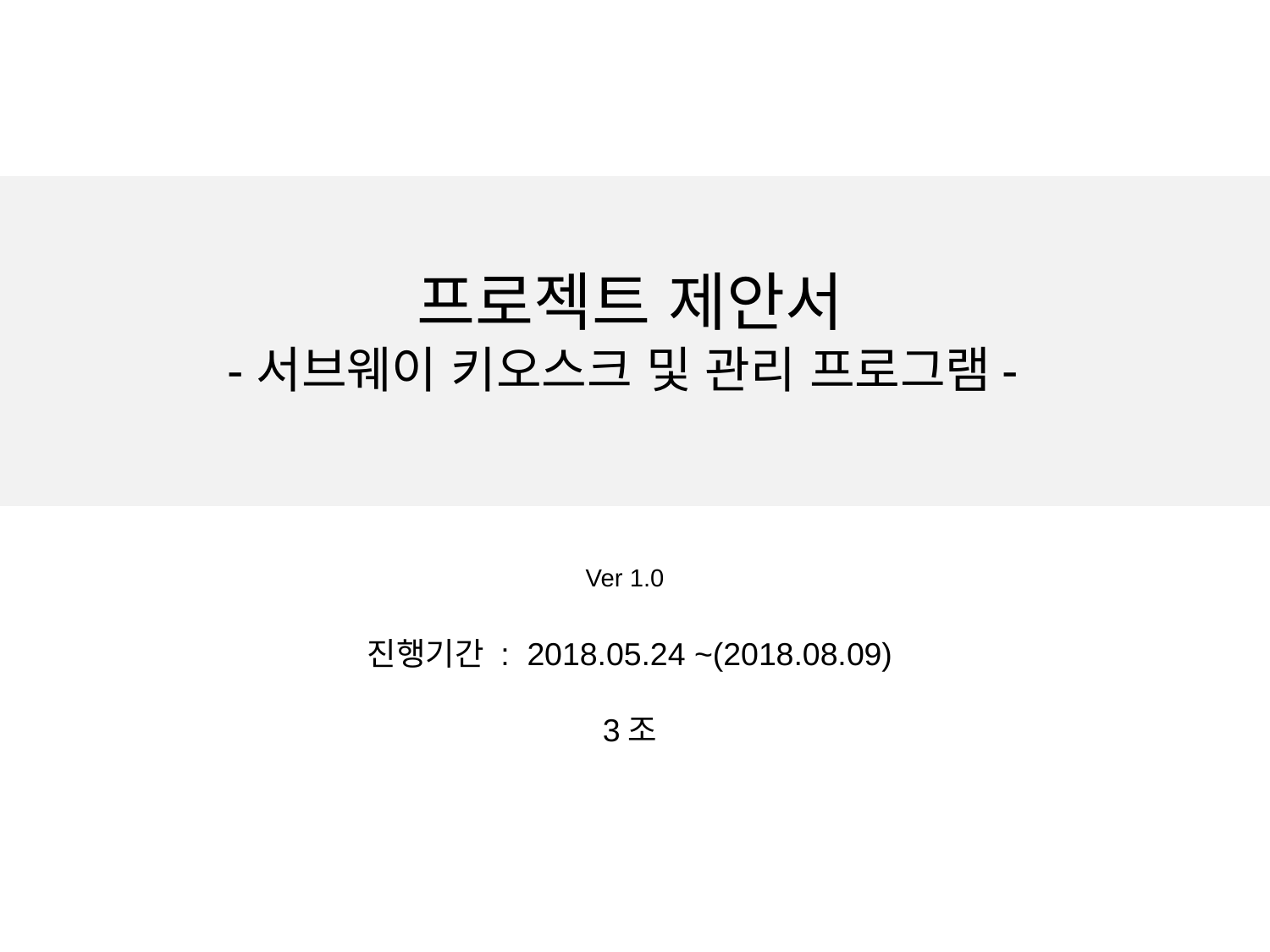

프로젝트 제안서
-서브웨이 키오스크 및 관리 프로그램-
Ver 1.0
진행기간 :  2018.05.24 ~(2018.08.09)
3조